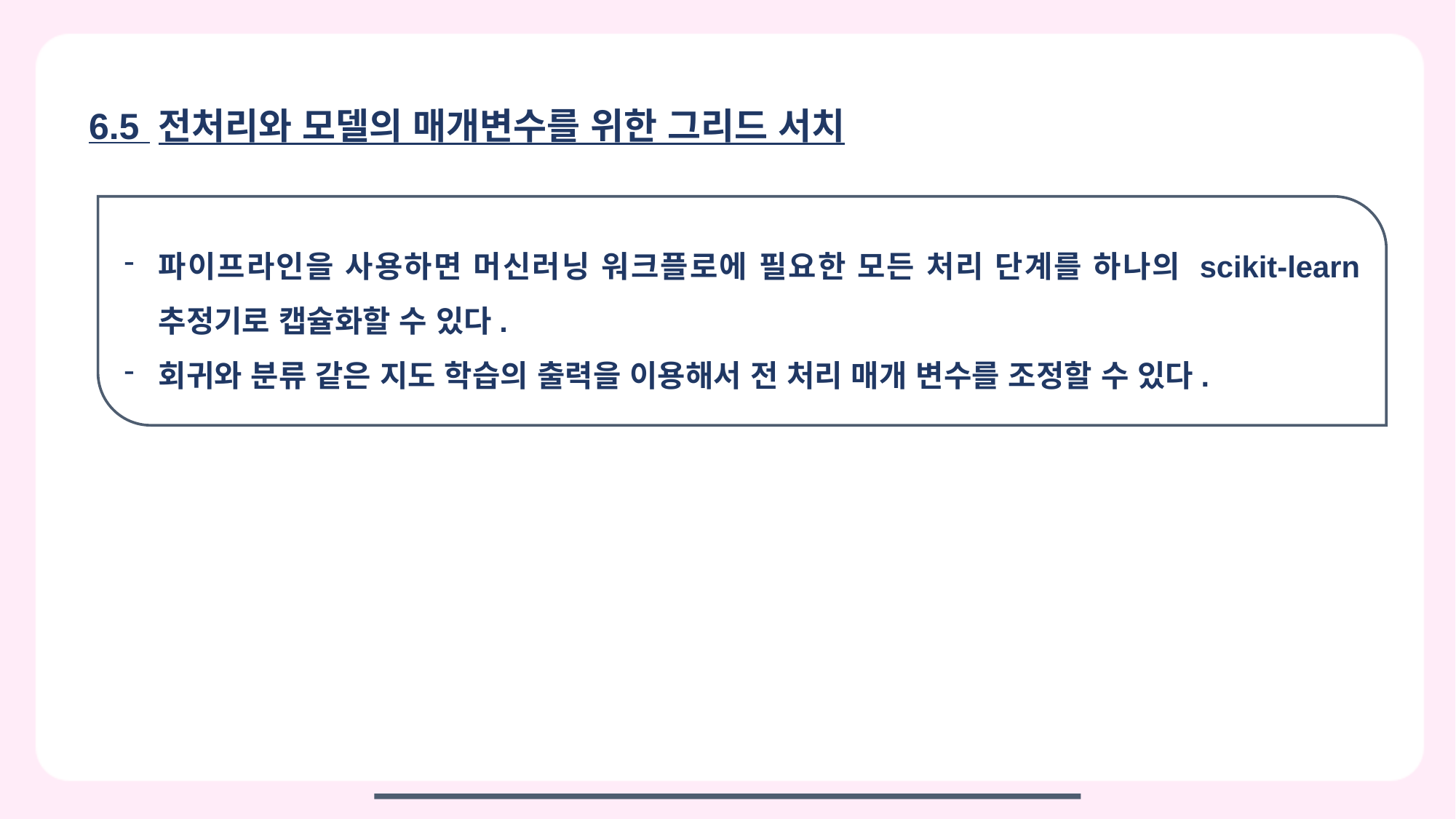

6.5 전처리와 모델의 매개변수를 위한 그리드 서치
파이프라인을 사용하면 머신러닝 워크플로에 필요한 모든 처리 단계를 하나의 scikit-learn 추정기로 캡슐화할 수 있다.
회귀와 분류 같은 지도 학습의 출력을 이용해서 전 처리 매개 변수를 조정할 수 있다.